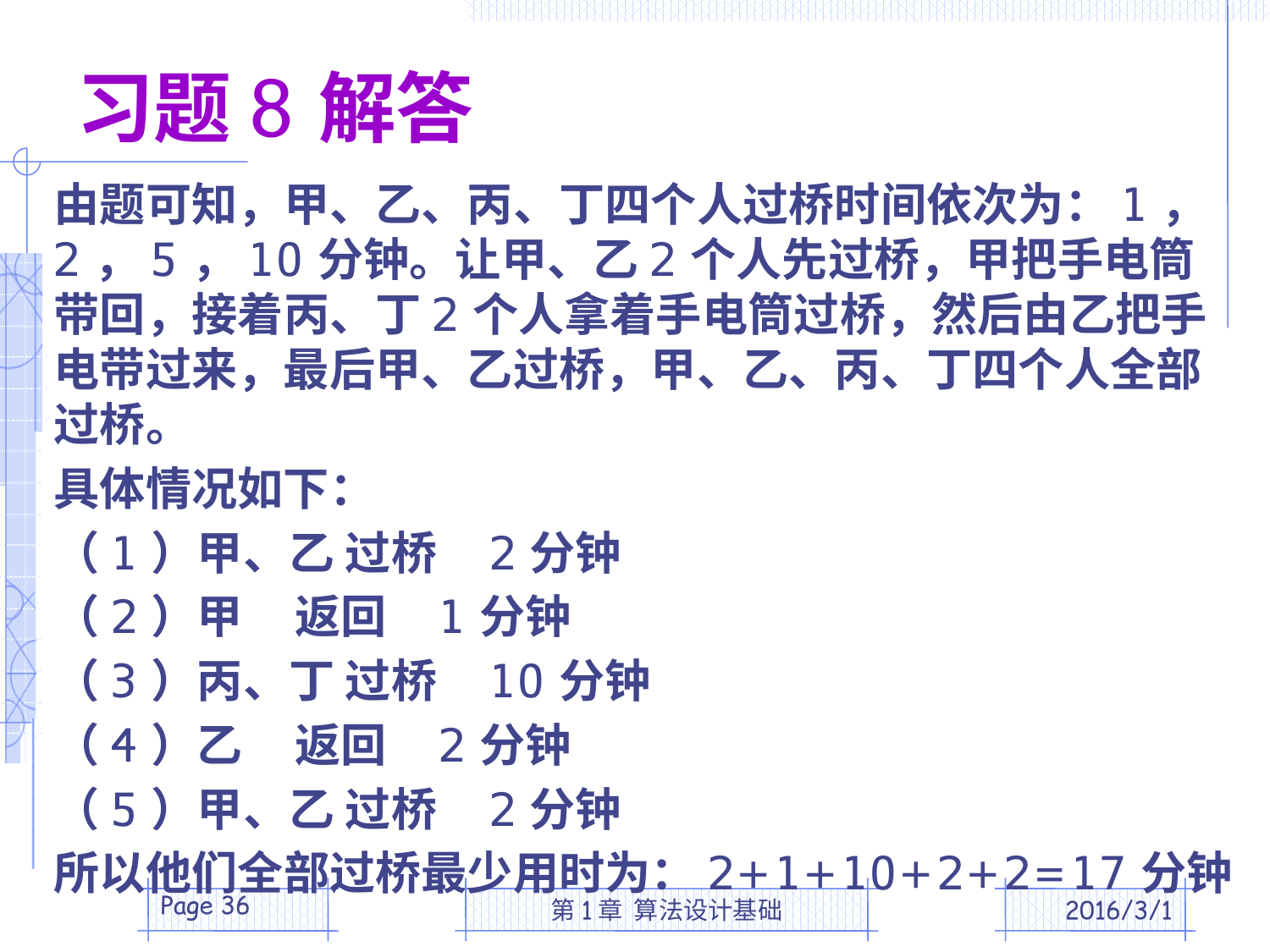

# 习题8解答
由题可知，甲、乙、丙、丁四个人过桥时间依次为：1，2，5，10分钟。让甲、乙2个人先过桥，甲把手电筒带回，接着丙、丁2个人拿着手电筒过桥，然后由乙把手电带过来，最后甲、乙过桥，甲、乙、丙、丁四个人全部过桥。
具体情况如下：
（1）甲、乙 过桥    2分钟
（2）甲     返回    1分钟
（3）丙、丁 过桥    10分钟
（4）乙     返回    2分钟
（5）甲、乙 过桥    2分钟
所以他们全部过桥最少用时为：2+1+10+2+2=17分钟

Page 36
第1章  算法设计基础
2016/3/1